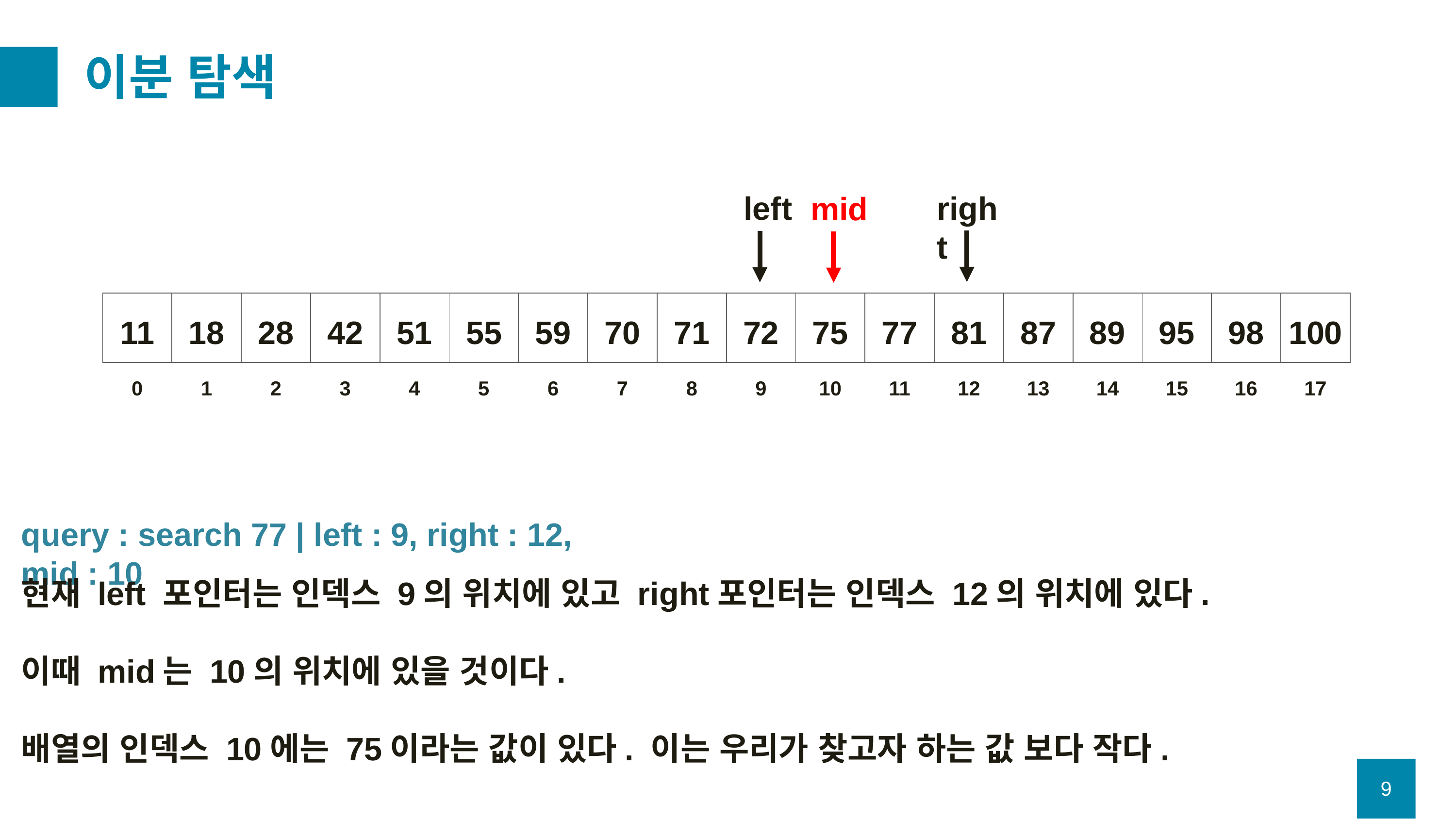

# 이분 탐색
right
left
mid
| 11 | 18 | 28 | 42 | 51 | 55 | 59 | 70 | 71 | 72 | 75 | 77 | 81 | 87 | 89 | 95 | 98 | 100 |
| --- | --- | --- | --- | --- | --- | --- | --- | --- | --- | --- | --- | --- | --- | --- | --- | --- | --- |
| 0 | 1 | 2 | 3 | 4 | 5 | 6 | 7 | 8 | 9 | 10 | 11 | 12 | 13 | 14 | 15 | 16 | 17 |
query : search 77 | left : 9, right : 12, mid : 10
현재 left 포인터는 인덱스 9의 위치에 있고 right포인터는 인덱스 12의 위치에 있다.

이때 mid는 10의 위치에 있을 것이다.

배열의 인덱스 10에는 75이라는 값이 있다. 이는 우리가 찾고자 하는 값 보다 작다.
9